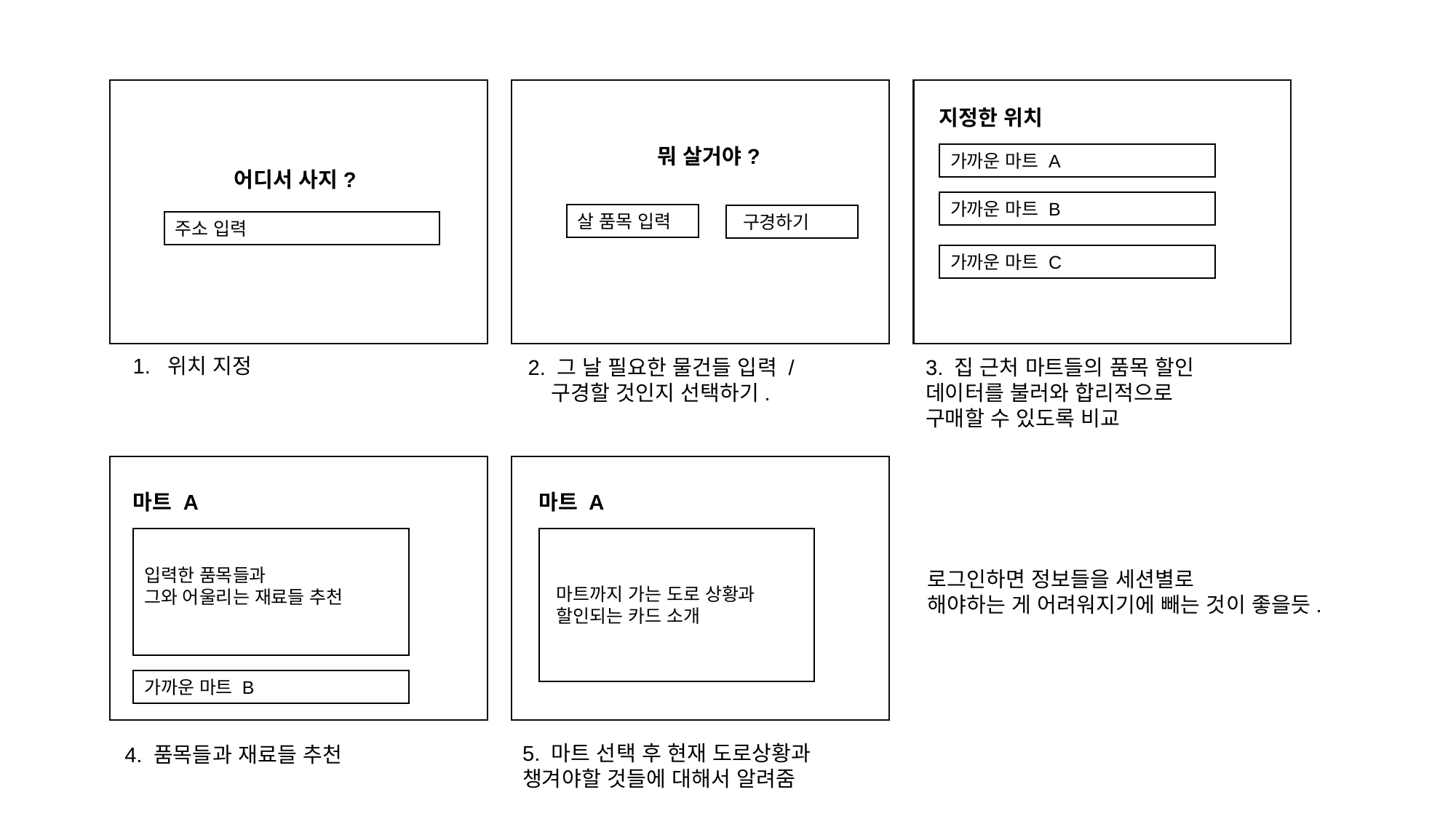

지정한 위치
뭐 살거야?

가까운 마트 A
어디서 사지?

가까운 마트 B

살 품목 입력

구경하기

주소 입력

가까운 마트 C
1.  위치 지정
2. 그 날 필요한 물건들 입력 /
   구경할 것인지 선택하기.
3. 집 근처 마트들의 품목 할인
데이터를 불러와 합리적으로
구매할 수 있도록 비교

마트 A
마트 A

입력한 품목들과
그와 어울리는 재료들 추천
로그인하면 정보들을 세션별로
해야하는 게 어려워지기에 빼는 것이 좋을듯.
마트까지 가는 도로 상황과
할인되는 카드 소개

가까운 마트 B
5. 마트 선택 후 현재 도로상황과
챙겨야할 것들에 대해서 알려줌
4. 품목들과 재료들 추천